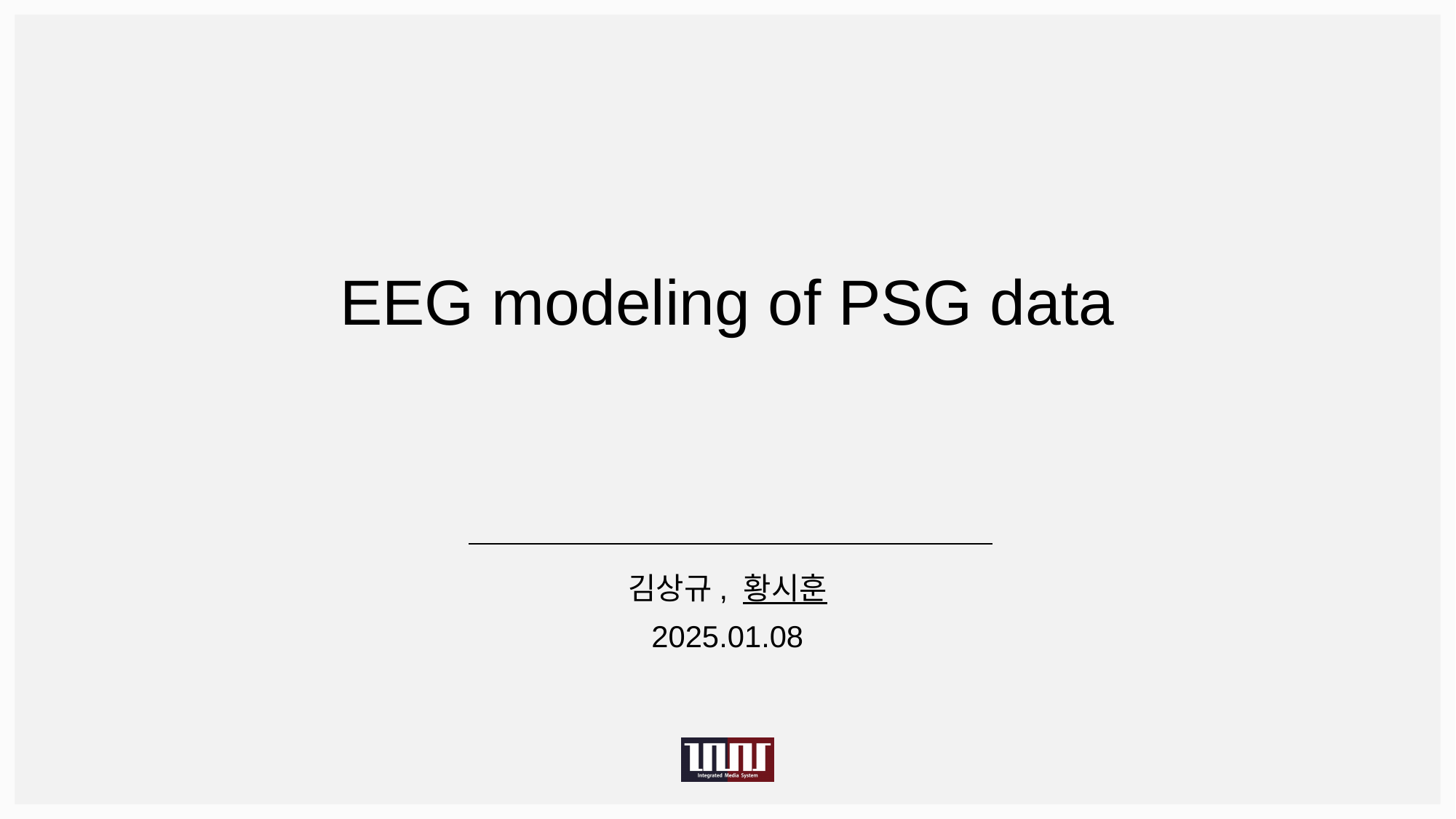

# EEG modeling of PSG data

김상규, 황시훈
2025.01.08